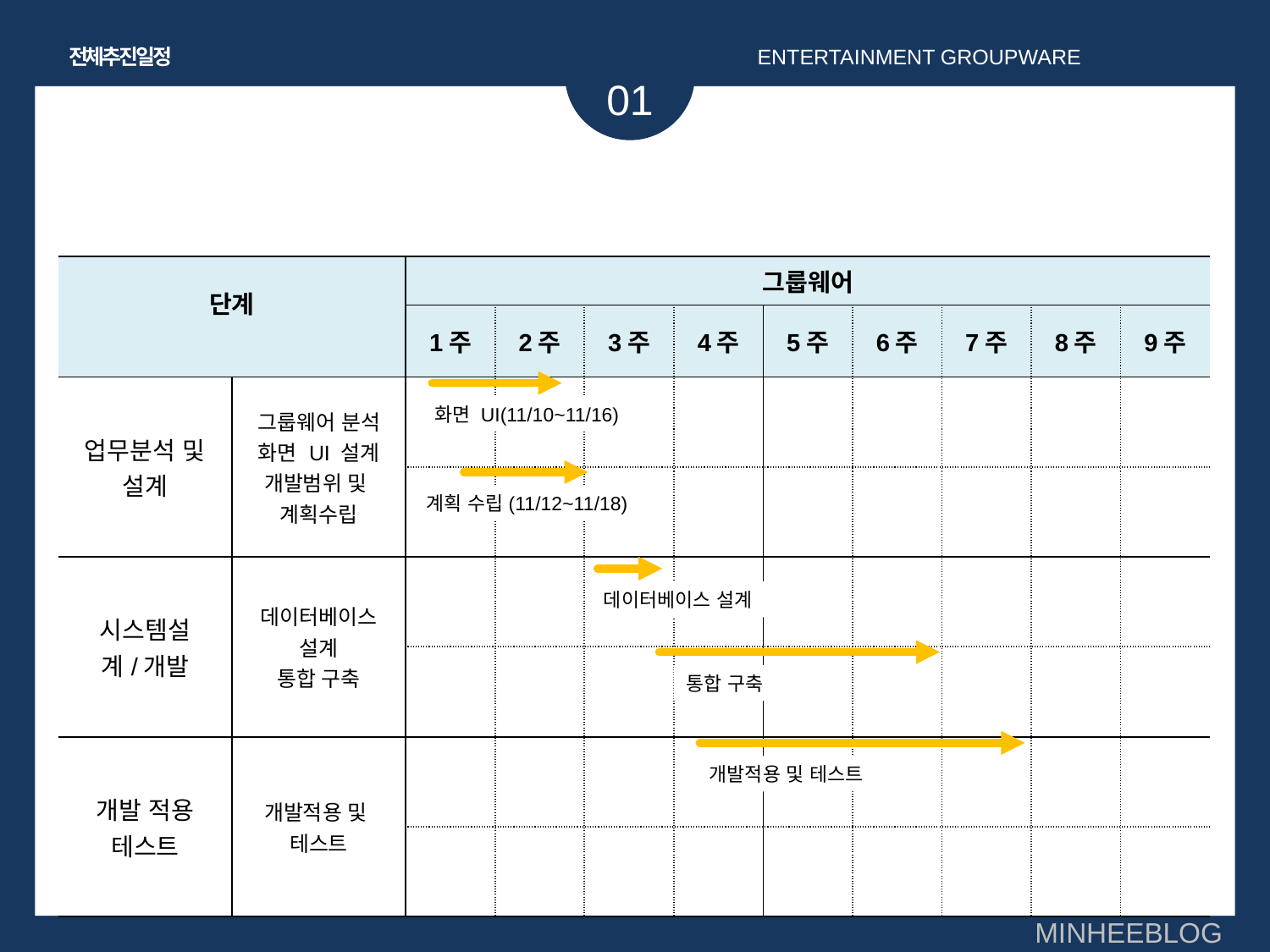

전체추진일정
ENTERTAINMENT GROUPWARE

01

| 단계 |  | 그룹웨어 |  |  |  |  |  |  |  |  |
| --- | --- | --- | --- | --- | --- | --- | --- | --- | --- | --- |
|  |  | 1주 | 2주 | 3주 | 4주 | 5주 | 6주 | 7주 | 8주 | 9주 |
| 업무분석 및 설계 | 그룹웨어 분석 화면 UI 설계 개발범위 및 계획수립 |  |  |  |  |  |  |  |  |  |
|  |  |  |  |  |  |  |  |  |  |  |
| 시스템설계/개발 | 데이터베이스 설계 통합 구축 |  |  |  |  |  |  |  |  |  |
|  |  |  |  |  |  |  |  |  |  |  |
| 개발 적용 테스트 | 개발적용 및 테스트 |  |  |  |  |  |  |  |  |  |
|  |  |  |  |  |  |  |  |  |  |  |
화면 UI(11/10~11/16)
계획 수립(11/12~11/18)
데이터베이스 설계
통합 구축
개발적용 및 테스트
MINHEEBLOG